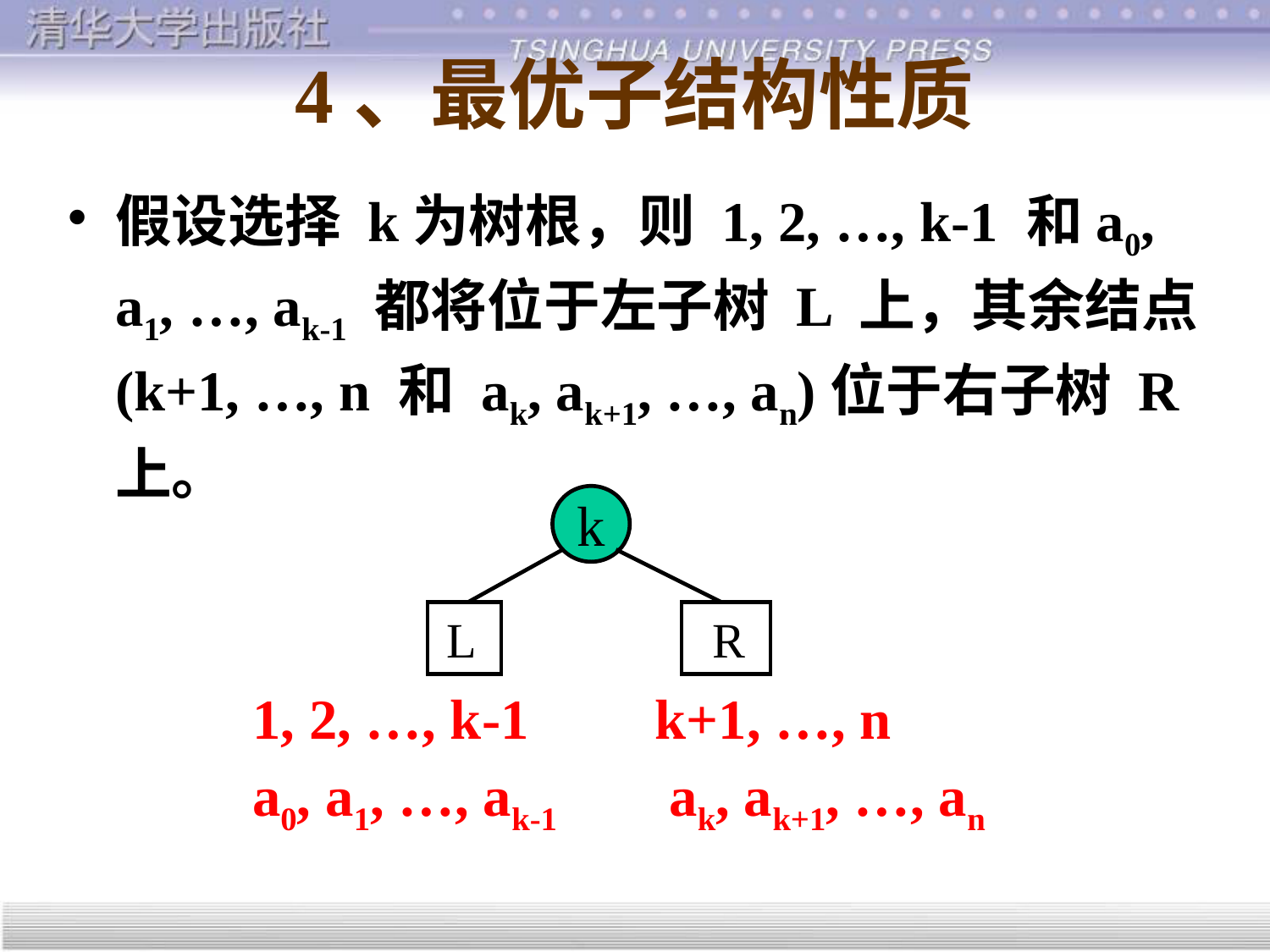

# 4、最优子结构性质
假设选择 k为树根，则 1, 2, …, k-1 和a0, a1, …, ak-1 都将位于左子树 L 上，其余结点 (k+1, …, n 和 ak, ak+1, …, an)位于右子树 R 上。
k

 L
  R
1, 2, …, k-1
a0, a1, …, ak-1
k+1, …, n
 ak, ak+1, …, an
86